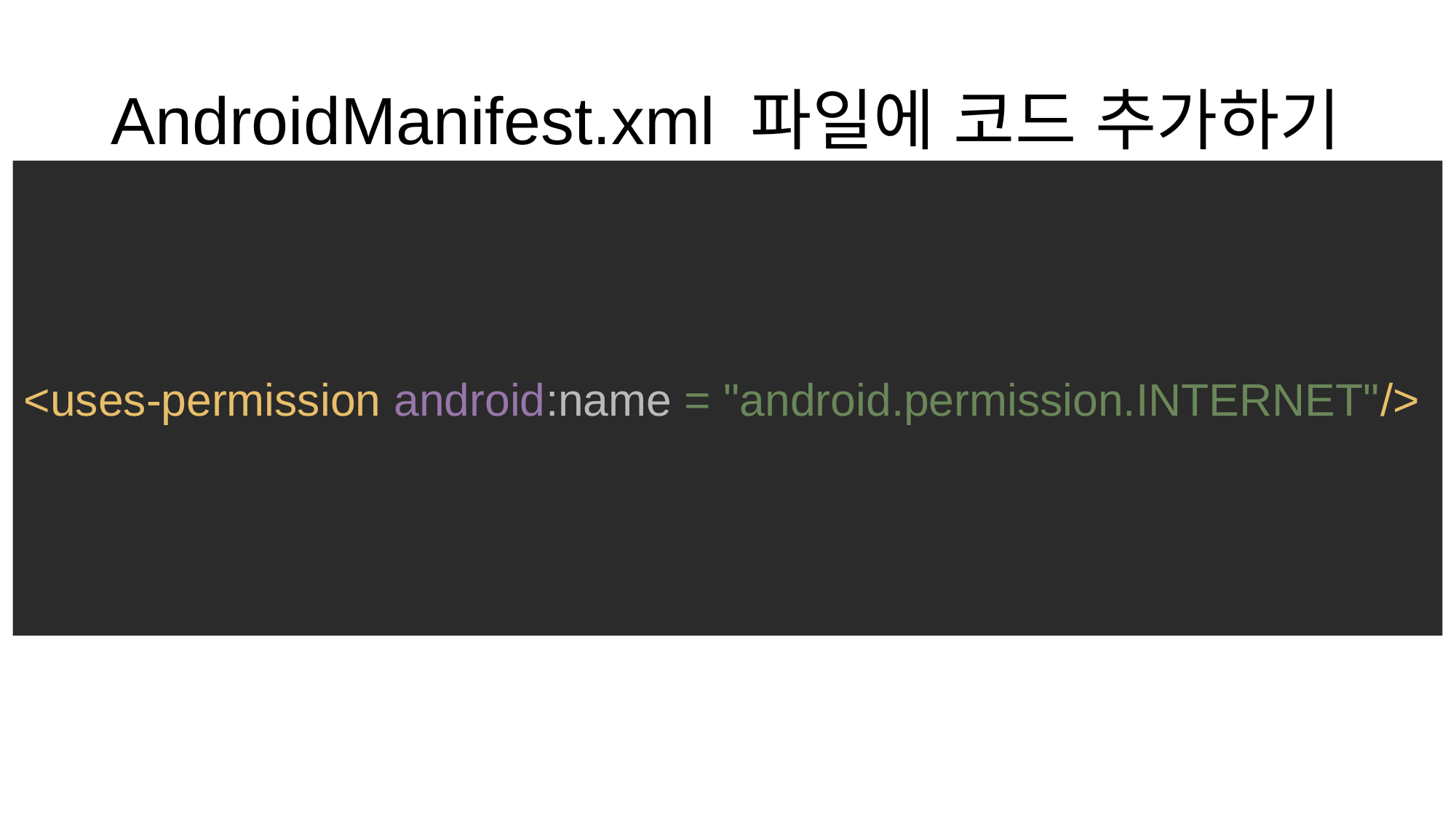

# AndroidManifest.xml 파일에 코드 추가하기
<uses-permission android:name = "android.permission.INTERNET"/>